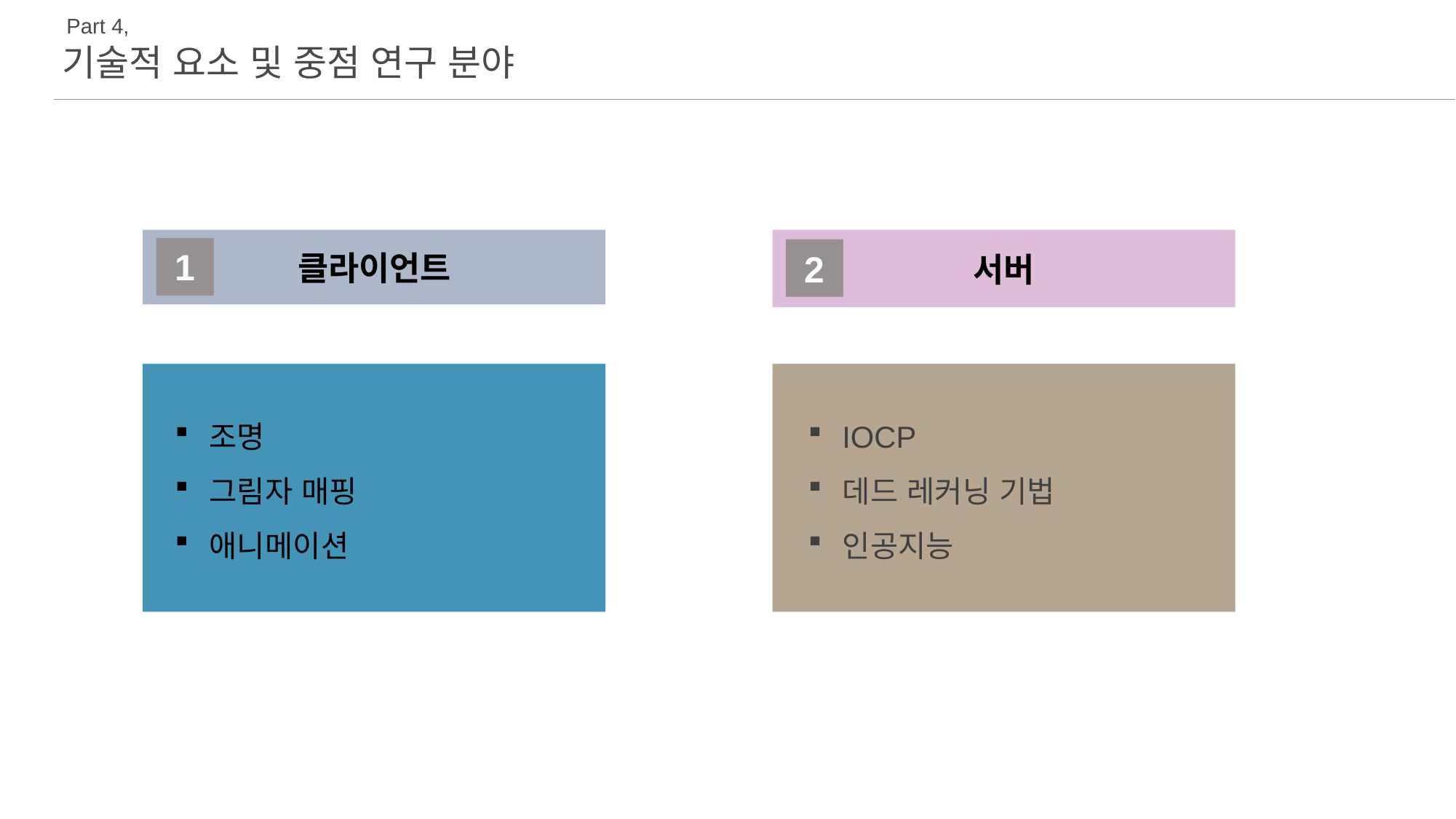

Part 4,
기술적 요소 및 중점 연구 분야
클라이언트
서버

1

2

조명
그림자 매핑
애니메이션
IOCP
데드 레커닝 기법
인공지능